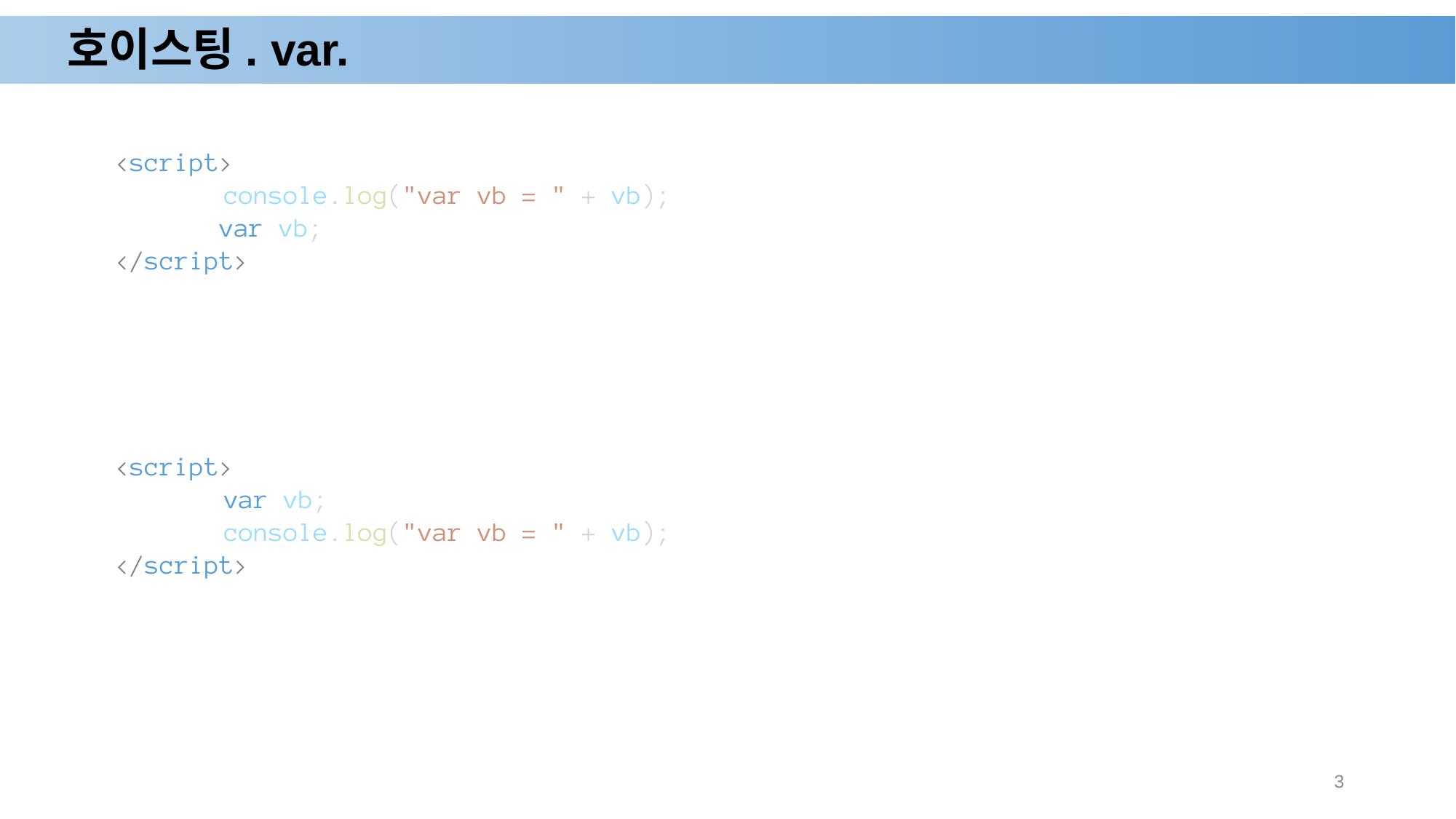

# 호이스팅. var.
<script>
	console.log("var vb = " + vb);
       var vb;
</script>
<script>
	var vb;
	console.log("var vb = " + vb);
</script>
3